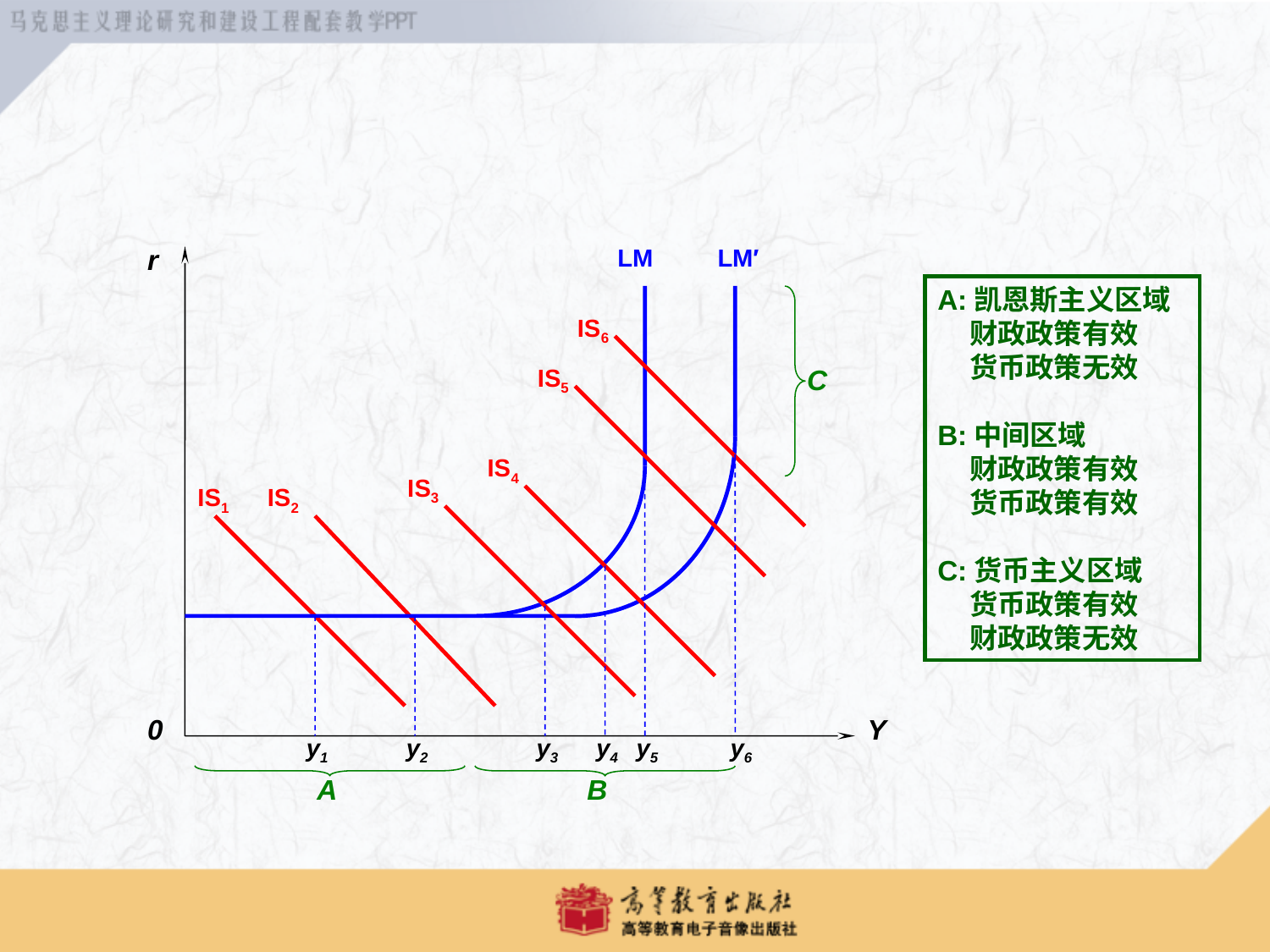

r
LM
LM′

A:凯恩斯主义区域
    财政政策有效
    货币政策无效

B:中间区域
    财政政策有效
    货币政策有效

C:货币主义区域
    货币政策有效
    财政政策无效

IS6

IS5
C

IS4
IS3

IS1
IS2

0
Y
y1
y2
y3
y4
y5
 y6

A
B
25